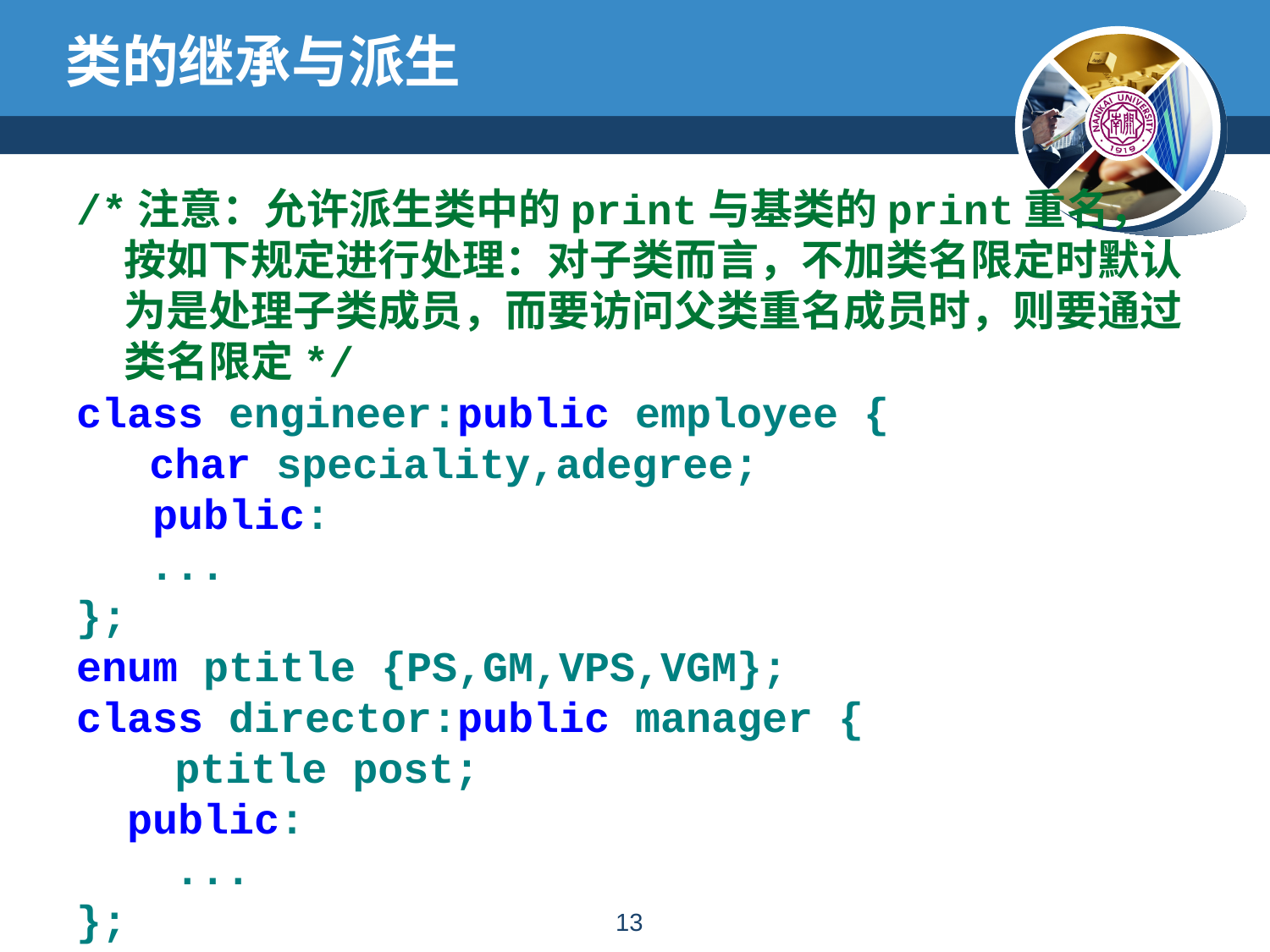

# 类的继承与派生
/*注意：允许派生类中的print与基类的print重名，按如下规定进行处理：对子类而言，不加类名限定时默认为是处理子类成员，而要访问父类重名成员时，则要通过类名限定*/
class engineer:public employee {
	 char speciality,adegree;
   public:
	 ...
};
enum ptitle {PS,GM,VPS,VGM};
class director:public manager {
	  ptitle post;
  public:
	  ...
};
13